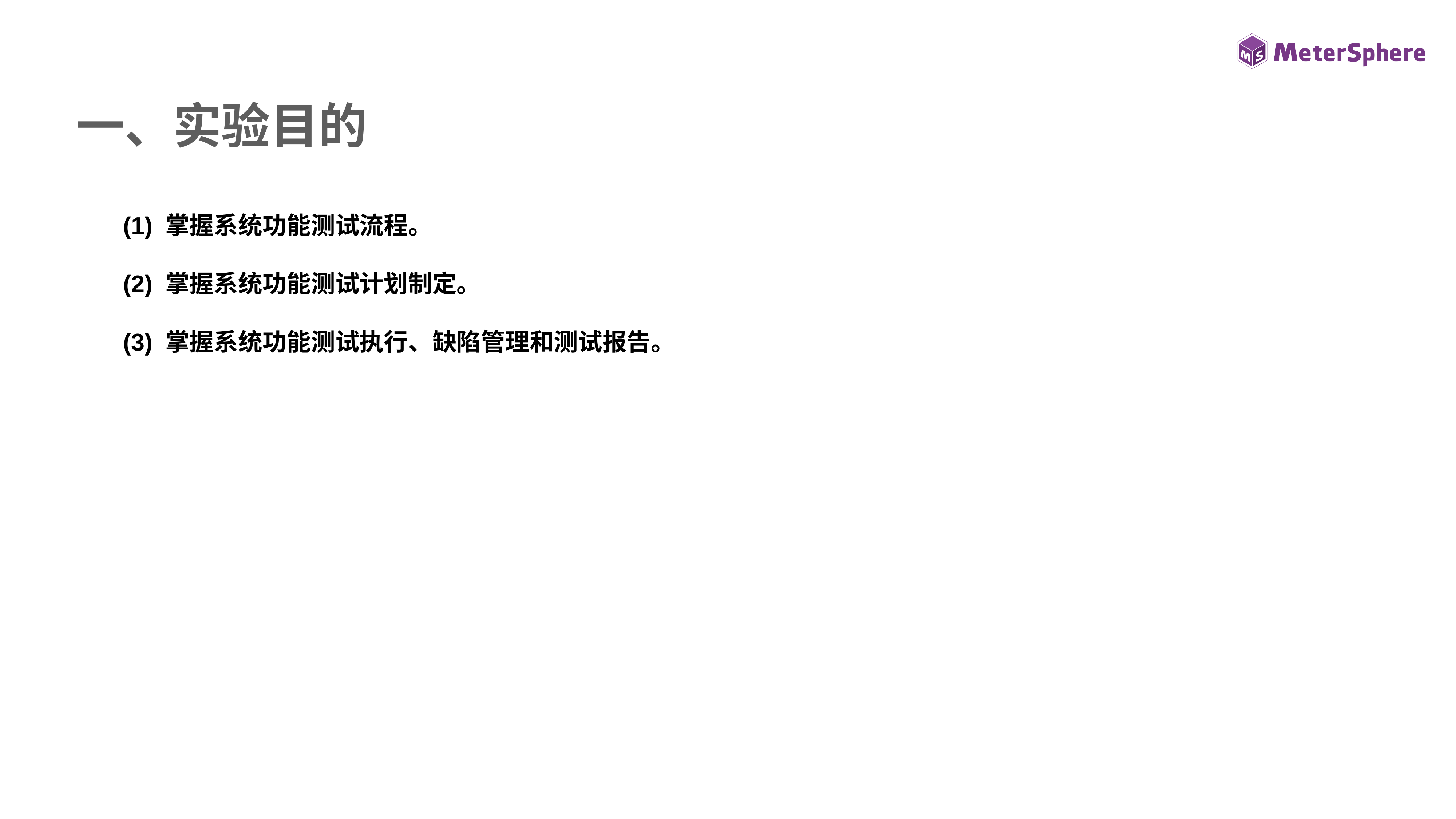

一、实验目的
(1) 掌握系统功能测试流程。

(2) 掌握系统功能测试计划制定。

(3) 掌握系统功能测试执行、缺陷管理和测试报告。